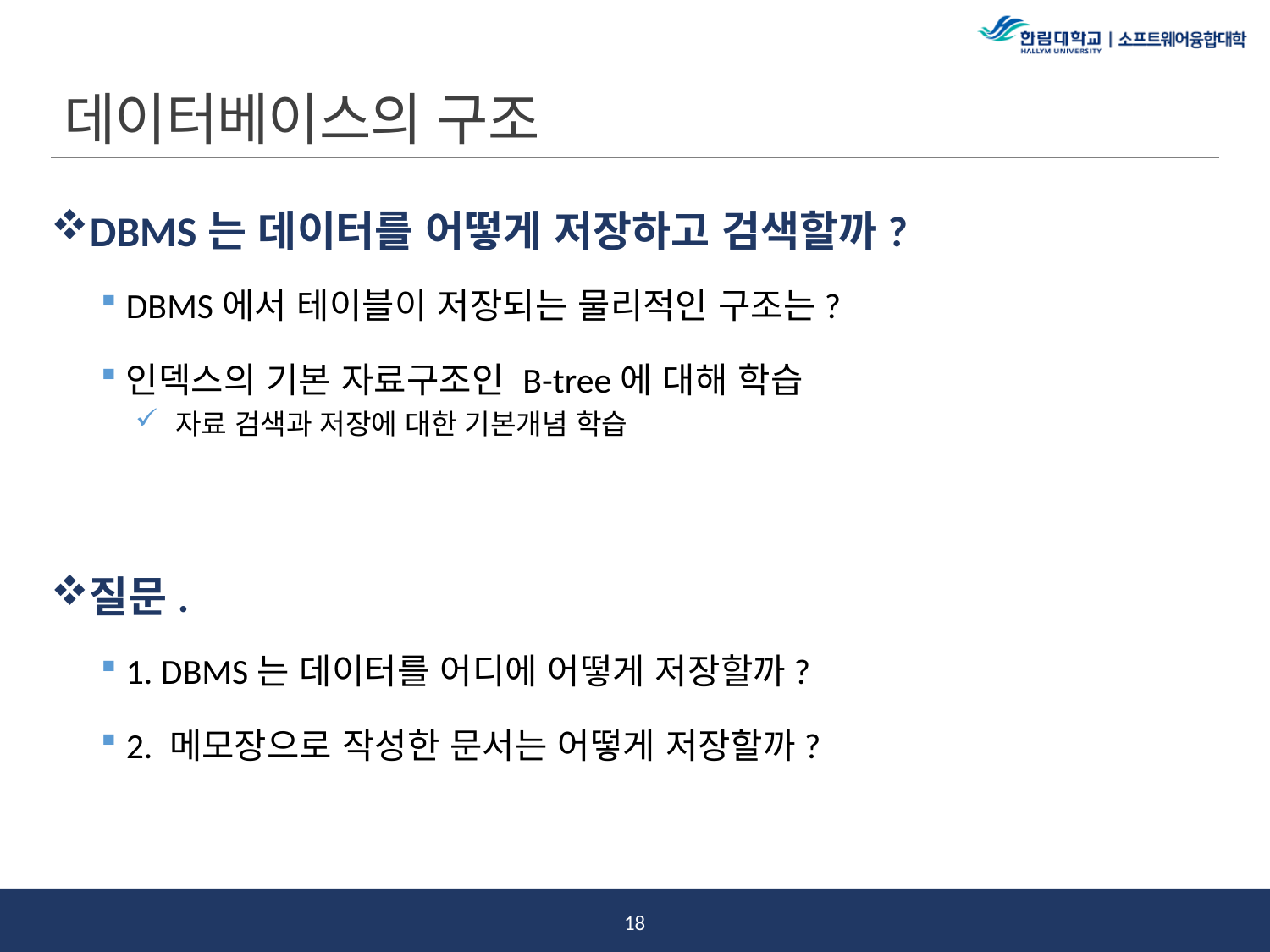

# 데이터베이스의 구조
DBMS는 데이터를 어떻게 저장하고 검색할까?
DBMS에서 테이블이 저장되는 물리적인 구조는?
인덱스의 기본 자료구조인 B-tree에 대해 학습
자료 검색과 저장에 대한 기본개념 학습

질문.
1. DBMS는 데이터를 어디에 어떻게 저장할까?
2. 메모장으로 작성한 문서는 어떻게 저장할까?
18